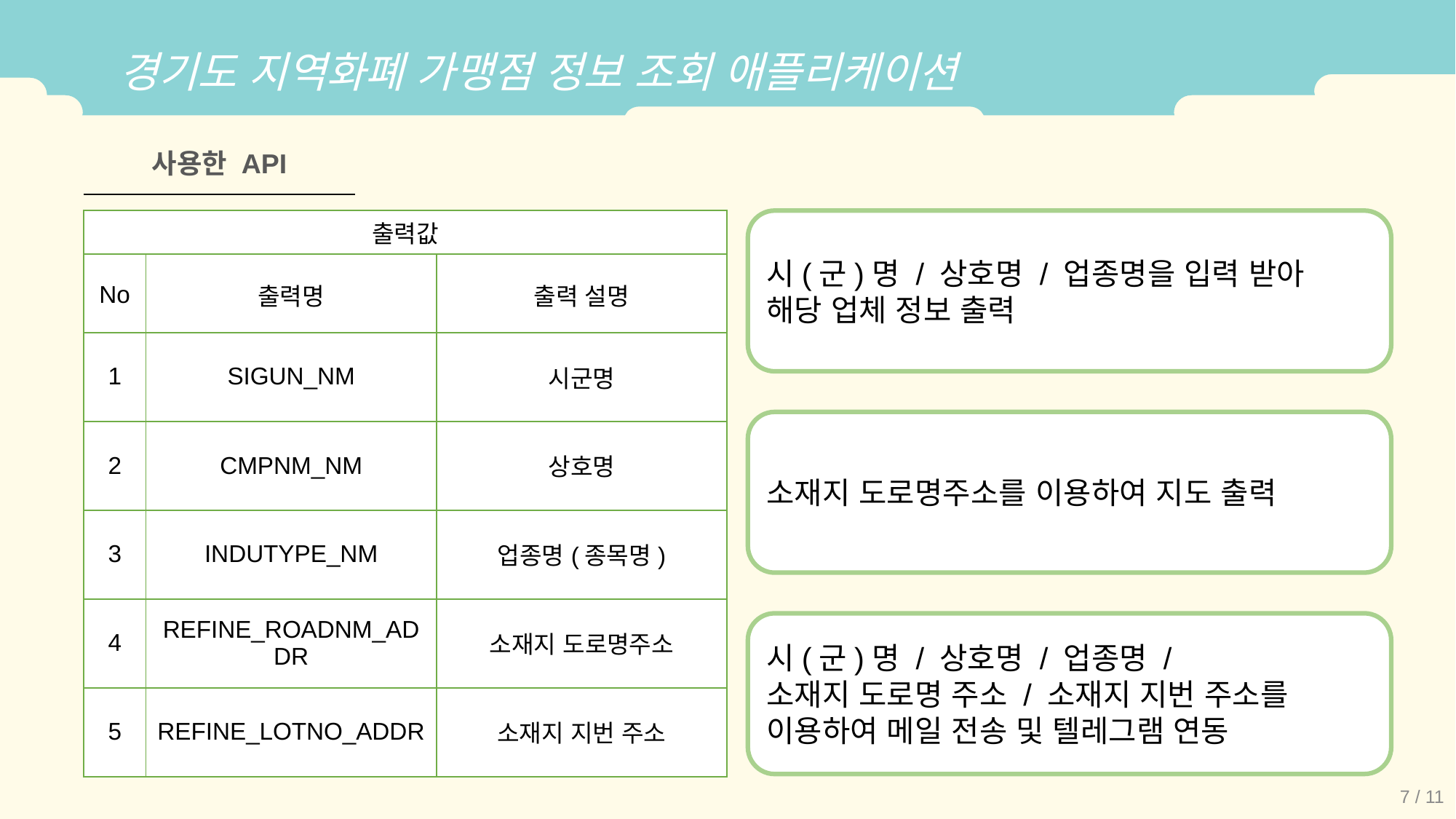

경기도 지역화폐 가맹점 정보 조회 애플리케이션
사용한 API
| 출력값 |  |  |
| --- | --- | --- |
| No | 출력명 | 출력 설명 |
| 1 | SIGUN\_NM | 시군명 |
| 2 | CMPNM\_NM | 상호명 |
| 3 | INDUTYPE\_NM | 업종명(종목명) |
| 4 | REFINE\_ROADNM\_ADDR | 소재지 도로명주소 |
| 5 | REFINE\_LOTNO\_ADDR | 소재지 지번 주소 |
시(군)명 / 상호명 / 업종명을 입력 받아
해당 업체 정보 출력
소재지 도로명주소를 이용하여 지도 출력
시(군)명 / 상호명 / 업종명 /
소재지 도로명 주소 / 소재지 지번 주소를
이용하여 메일 전송 및 텔레그램 연동
7 / 11